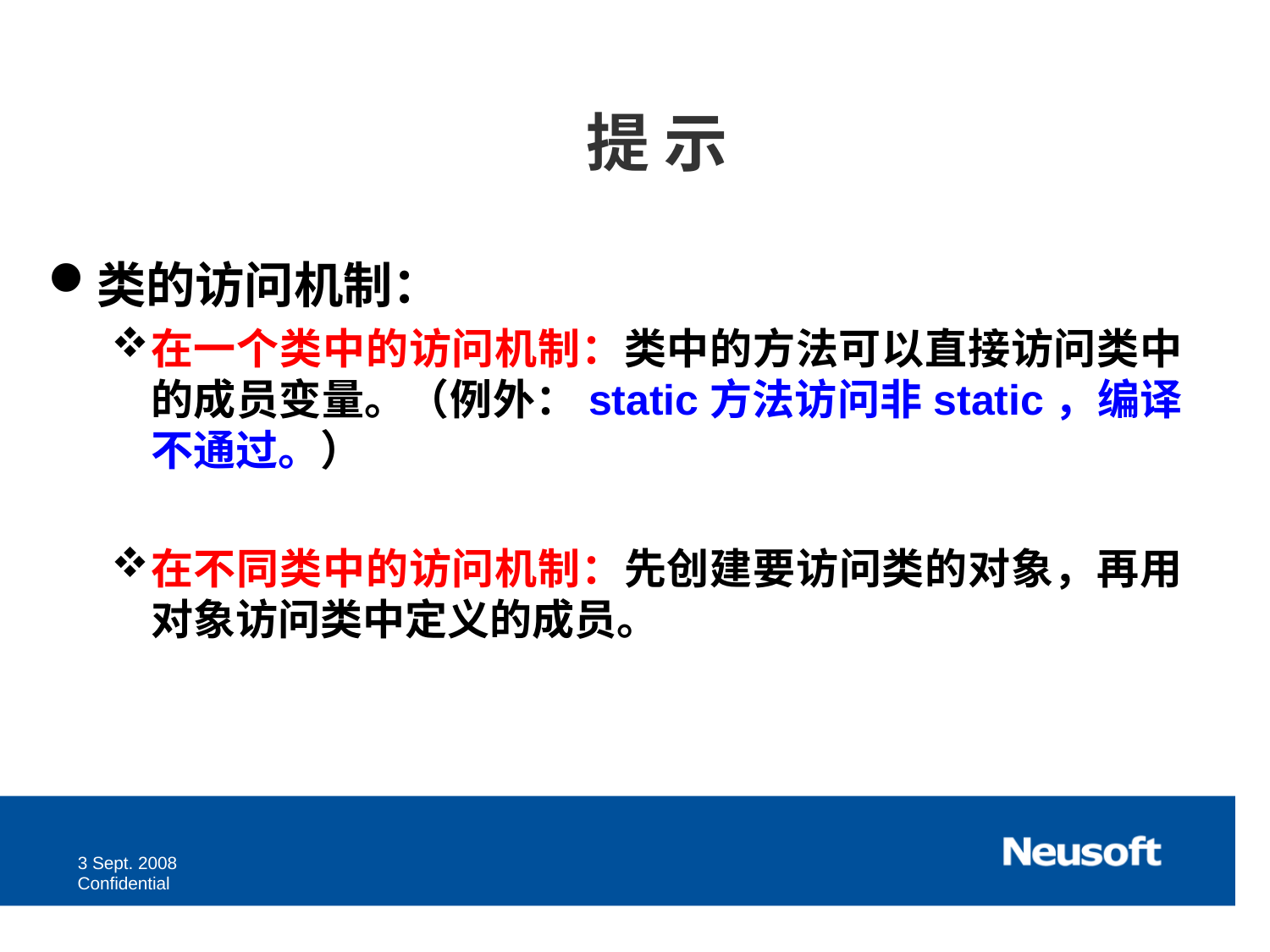

提 示
类的访问机制：
在一个类中的访问机制：类中的方法可以直接访问类中的成员变量。（例外：static方法访问非static，编译不通过。）

在不同类中的访问机制：先创建要访问类的对象，再用对象访问类中定义的成员。